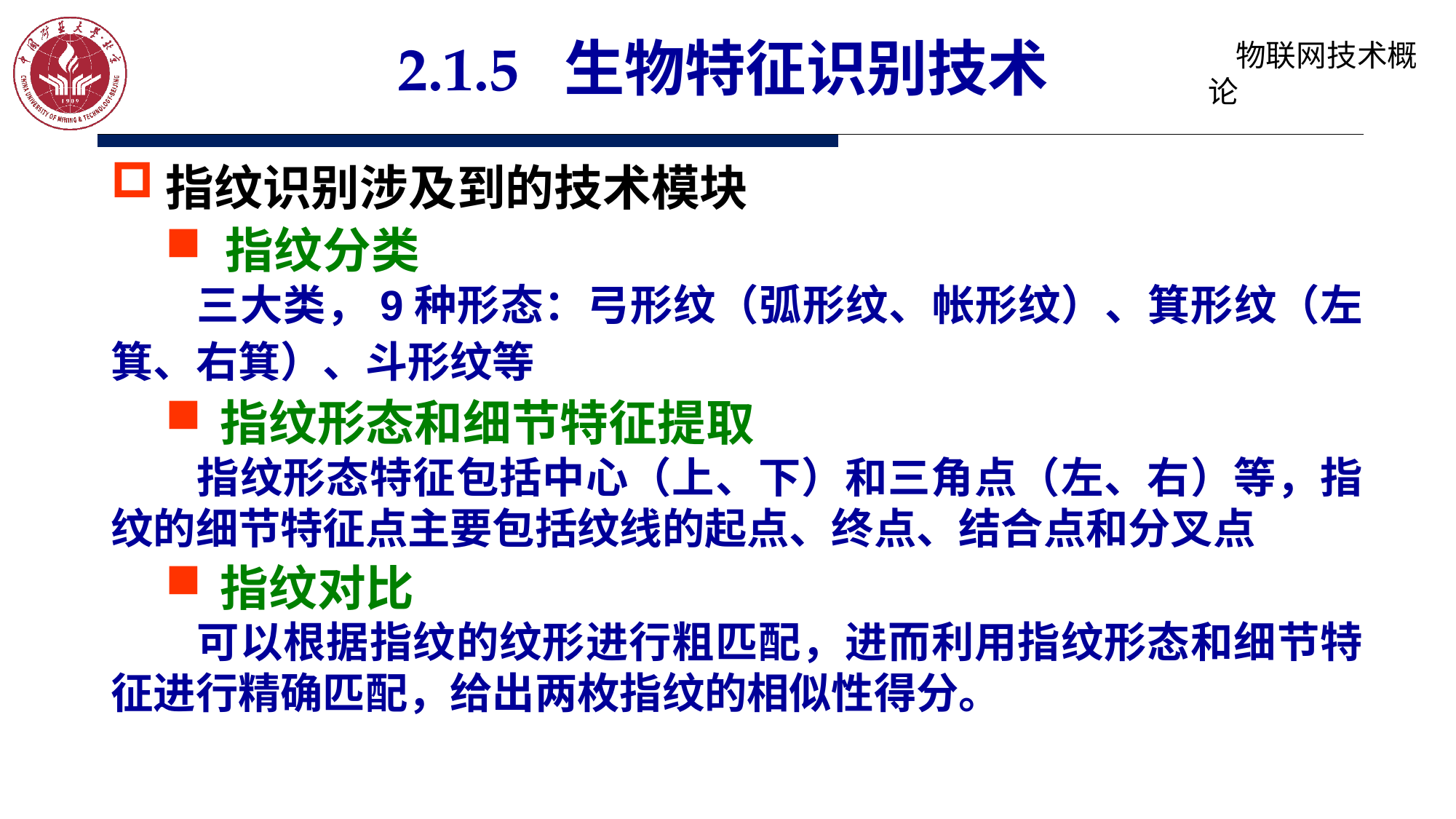

# 2.1.5  生物特征识别技术
指纹识别涉及到的技术模块
 指纹分类
三大类，9种形态：弓形纹（弧形纹、帐形纹）、箕形纹（左箕、右箕）、斗形纹等
指纹形态和细节特征提取
指纹形态特征包括中心（上、下）和三角点（左、右）等，指纹的细节特征点主要包括纹线的起点、终点、结合点和分叉点
指纹对比
可以根据指纹的纹形进行粗匹配，进而利用指纹形态和细节特征进行精确匹配，给出两枚指纹的相似性得分。